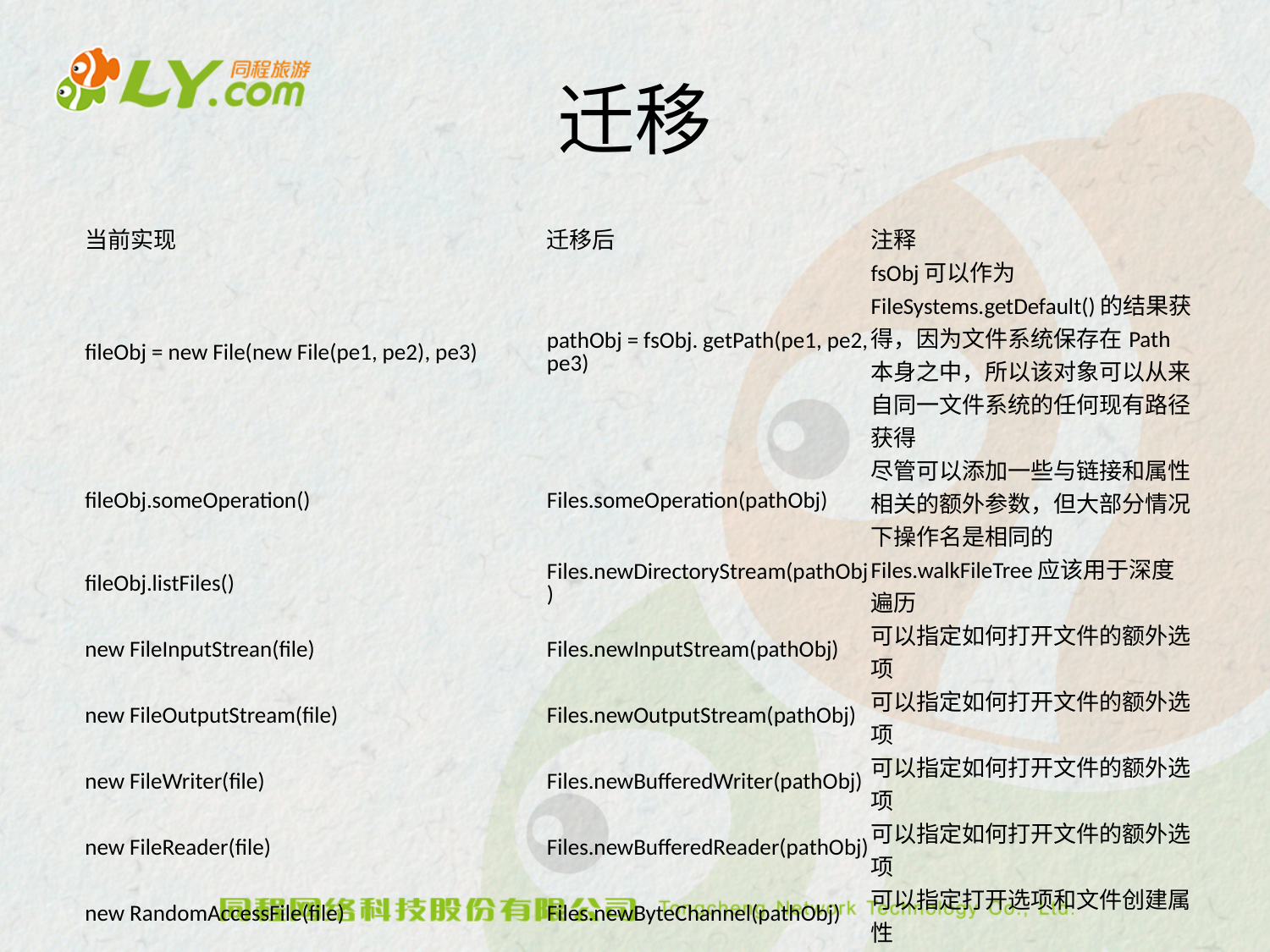

# 迁移
| 当前实现 | 迁移后 | 注释 |
| --- | --- | --- |
| fileObj = new File(new File(pe1, pe2), pe3) | pathObj = fsObj. getPath(pe1, pe2, pe3) | fsObj可以作为FileSystems.getDefault()的结果获得，因为文件系统保存在Path本身之中，所以该对象可以从来自同一文件系统的任何现有路径获得 |
| fileObj.someOperation() | Files.someOperation(pathObj) | 尽管可以添加一些与链接和属性相关的额外参数，但大部分情况下操作名是相同的 |
| fileObj.listFiles() | Files.newDirectoryStream(pathObj) | Files.walkFileTree应该用于深度遍历 |
| new FileInputStrean(file) | Files.newInputStream(pathObj) | 可以指定如何打开文件的额外选项 |
| new FileOutputStream(file) | Files.newOutputStream(pathObj) | 可以指定如何打开文件的额外选项 |
| new FileWriter(file) | Files.newBufferedWriter(pathObj) | 可以指定如何打开文件的额外选项 |
| new FileReader(file) | Files.newBufferedReader(pathObj) | 可以指定如何打开文件的额外选项 |
| new RandomAccessFile(file) | Files.newByteChannel(pathObj) | 可以指定打开选项和文件创建属性 |